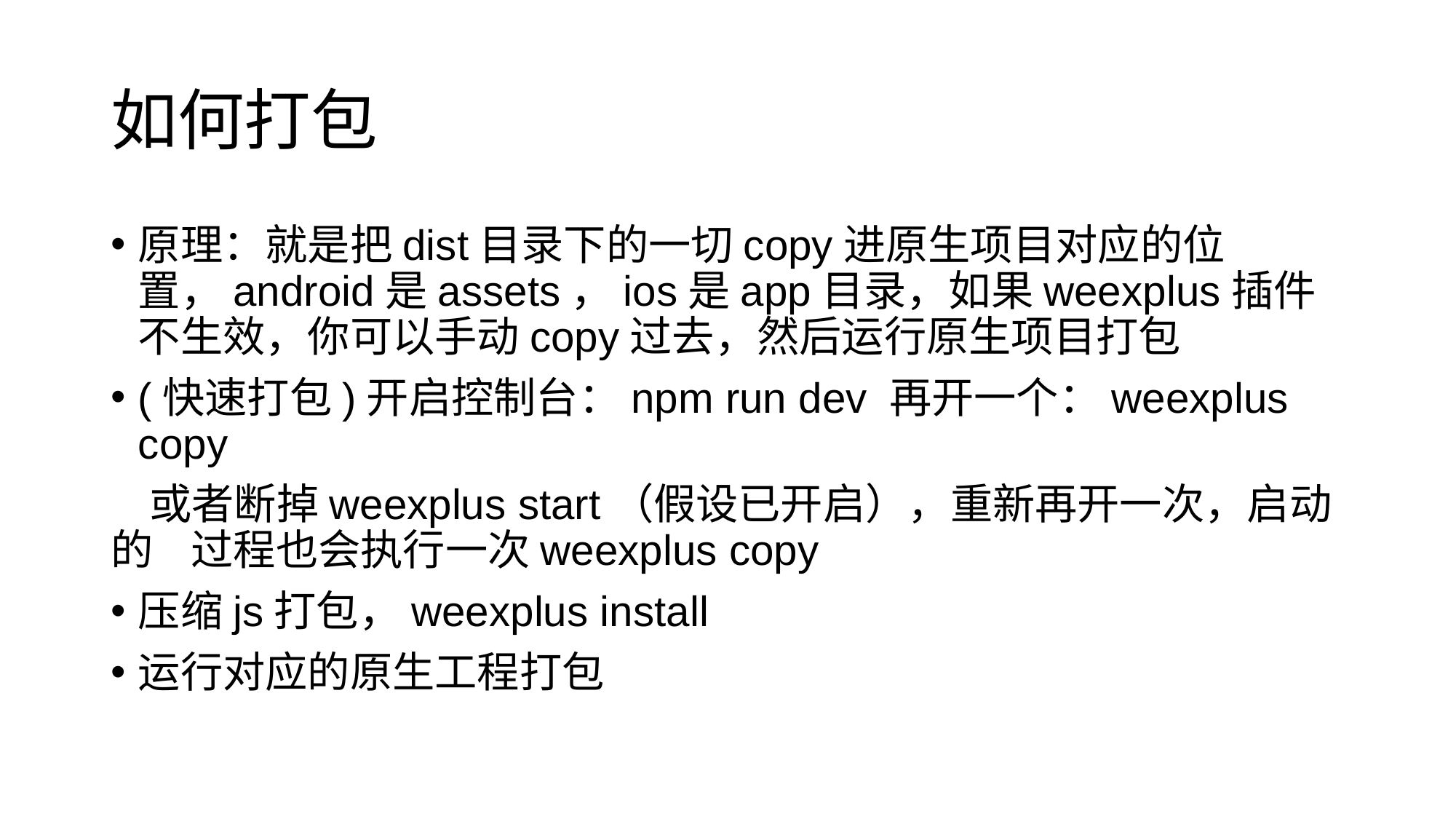

# 如何打包
原理：就是把dist目录下的一切copy进原生项目对应的位置，android是assets，ios是app目录，如果weexplus插件不生效，你可以手动copy过去，然后运行原生项目打包
(快速打包)开启控制台：npm run dev 再开一个：weexplus copy
   或者断掉weexplus start（假设已开启），重新再开一次，启动的    过程也会执行一次weexplus copy
压缩js打包，weexplus install
运行对应的原生工程打包